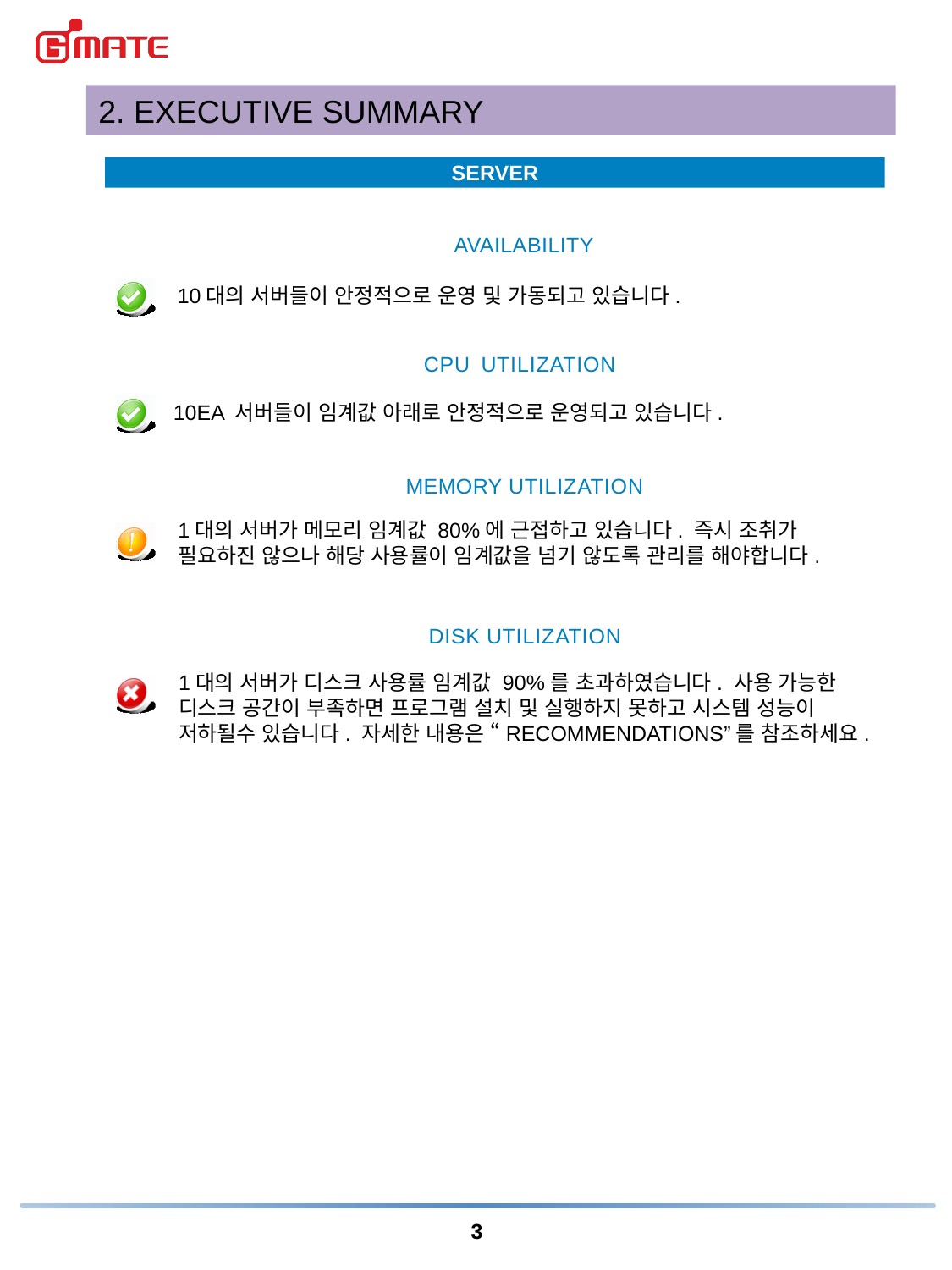

2. EXECUTIVE SUMMARY
SERVER
AVAILABILITY
10대의 서버들이 안정적으로 운영 및 가동되고 있습니다.

CPU  UTILIZATION
10EA 서버들이 임계값 아래로 안정적으로 운영되고 있습니다.

MEMORY UTILIZATION
1대의 서버가 메모리 임계값 80%에 근접하고 있습니다. 즉시 조취가 필요하진 않으나 해당 사용률이 임계값을 넘기 않도록 관리를 해야합니다.

DISK UTILIZATION
1대의 서버가 디스크 사용률 임계값 90%를 초과하였습니다. 사용 가능한 디스크 공간이 부족하면 프로그램 설치 및 실행하지 못하고 시스템 성능이 저하될수 있습니다. 자세한 내용은 “RECOMMENDATIONS”를 참조하세요.